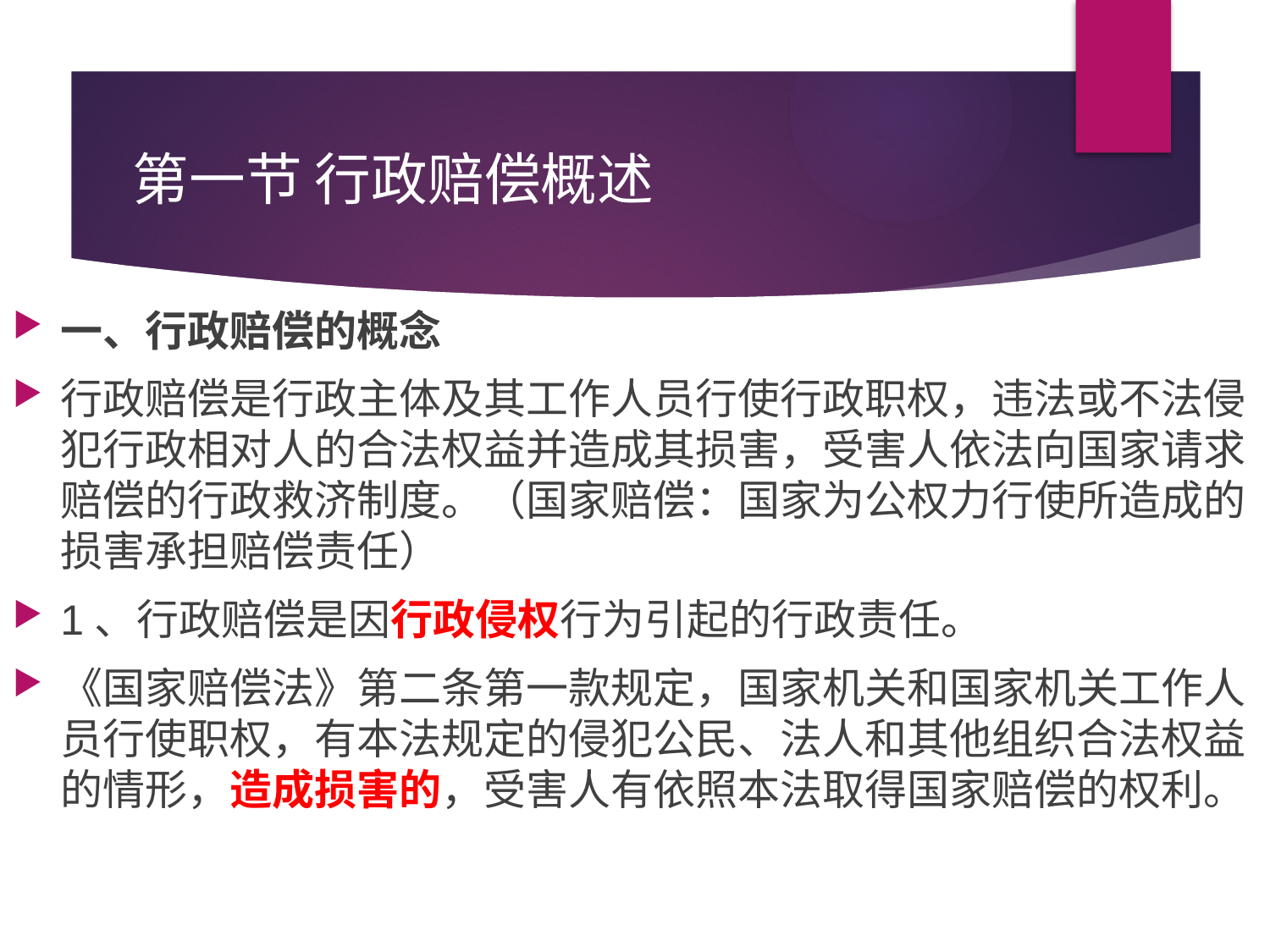

2
# 第一节 行政赔偿概述
一、行政赔偿的概念
行政赔偿是行政主体及其工作人员行使行政职权，违法或不法侵犯行政相对人的合法权益并造成其损害，受害人依法向国家请求赔偿的行政救济制度。（国家赔偿：国家为公权力行使所造成的损害承担赔偿责任）
1、行政赔偿是因行政侵权行为引起的行政责任。
《国家赔偿法》第二条第一款规定，国家机关和国家机关工作人员行使职权，有本法规定的侵犯公民、法人和其他组织合法权益的情形，造成损害的，受害人有依照本法取得国家赔偿的权利。